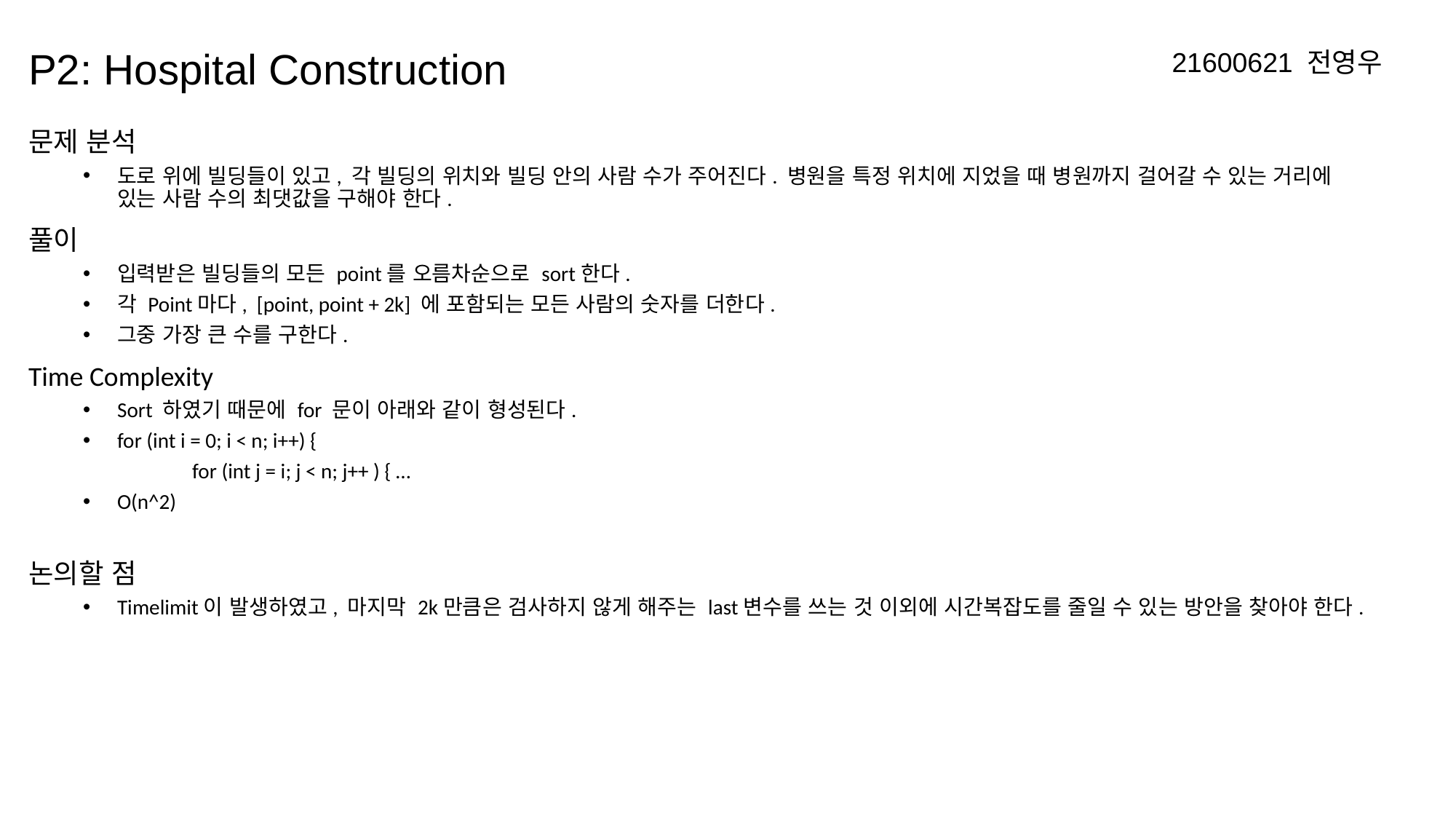

P2: Hospital Construction
21600621 전영우
문제 분석
도로 위에 빌딩들이 있고, 각 빌딩의 위치와 빌딩 안의 사람 수가 주어진다. 병원을 특정 위치에 지었을 때 병원까지 걸어갈 수 있는 거리에 있는 사람 수의 최댓값을 구해야 한다.
풀이
입력받은 빌딩들의 모든 point를 오름차순으로 sort한다.
각 Point마다,  [point, point + 2k] 에 포함되는 모든 사람의 숫자를 더한다.
그중 가장 큰 수를 구한다.
Time Complexity
Sort 하였기 때문에 for 문이 아래와 같이 형성된다.
for (int i = 0; i < n; i++) {
	for (int j = i; j < n; j++ ) { …
O(n^2)

논의할 점
Timelimit이 발생하였고, 마지막 2k만큼은 검사하지 않게 해주는 last변수를 쓰는 것 이외에 시간복잡도를 줄일 수 있는 방안을 찾아야 한다.